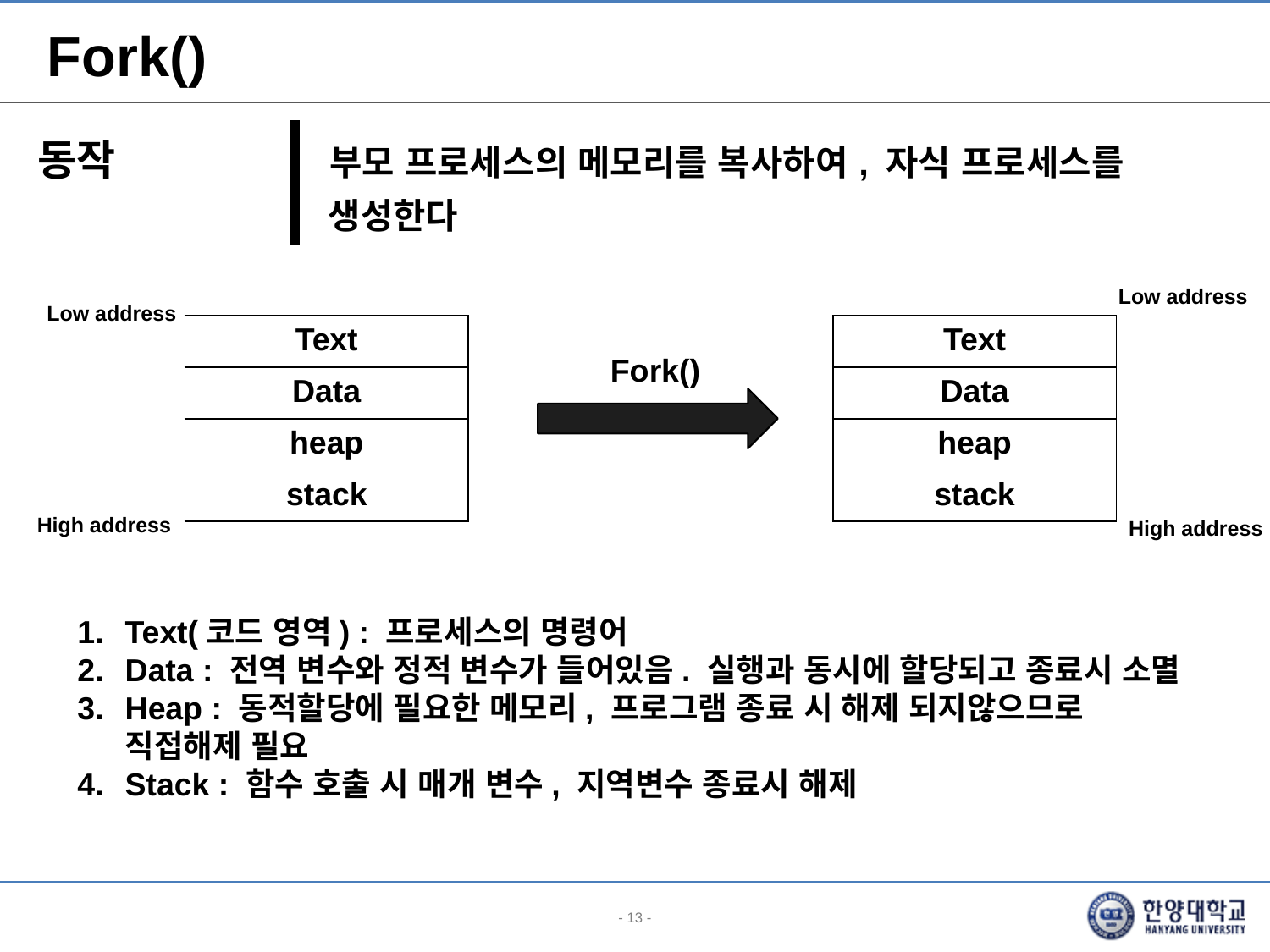

# Fork()
| 동작 | 부모 프로세스의 메모리를 복사하여, 자식 프로세스를 생성한다 |
| --- | --- |
Low address
Low address
| Text |
| --- |
| Data |
| heap |
| stack |
| Text |
| --- |
| Data |
| heap |
| stack |
Fork()

High address
High address
Text(코드 영역) : 프로세스의 명령어
Data : 전역 변수와 정적 변수가 들어있음. 실행과 동시에 할당되고 종료시 소멸
Heap : 동적할당에 필요한 메모리, 프로그램 종료 시 해제 되지않으므로    직접해제 필요
Stack : 함수 호출 시 매개 변수, 지역변수 종료시 해제